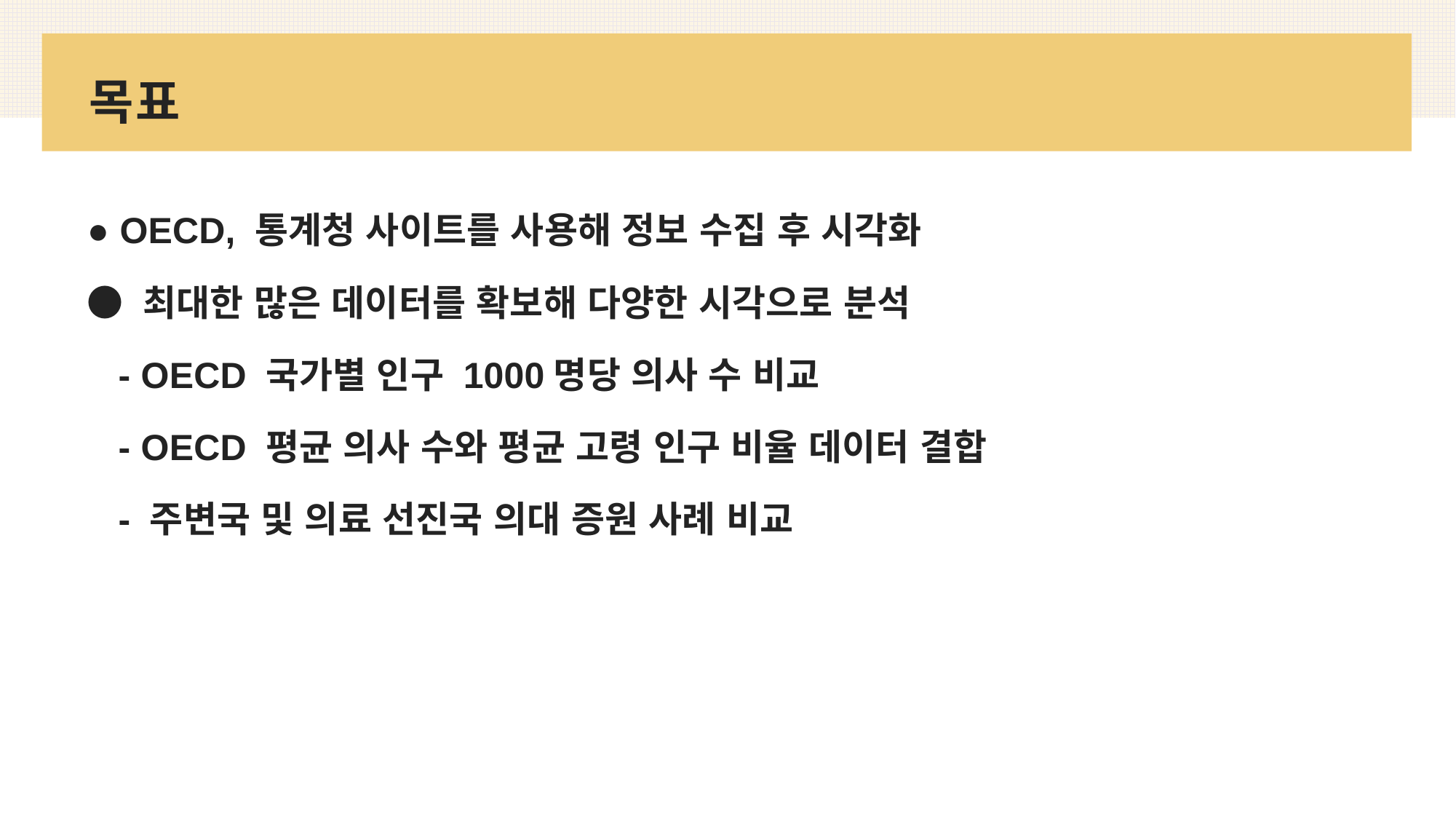

# 목표
● OECD, 통계청 사이트를 사용해 정보 수집 후 시각화
● 최대한 많은 데이터를 확보해 다양한 시각으로 분석
   - OECD 국가별 인구 1000명당 의사 수 비교
   - OECD 평균 의사 수와 평균 고령 인구 비율 데이터 결합
   - 주변국 및 의료 선진국 의대 증원 사례 비교